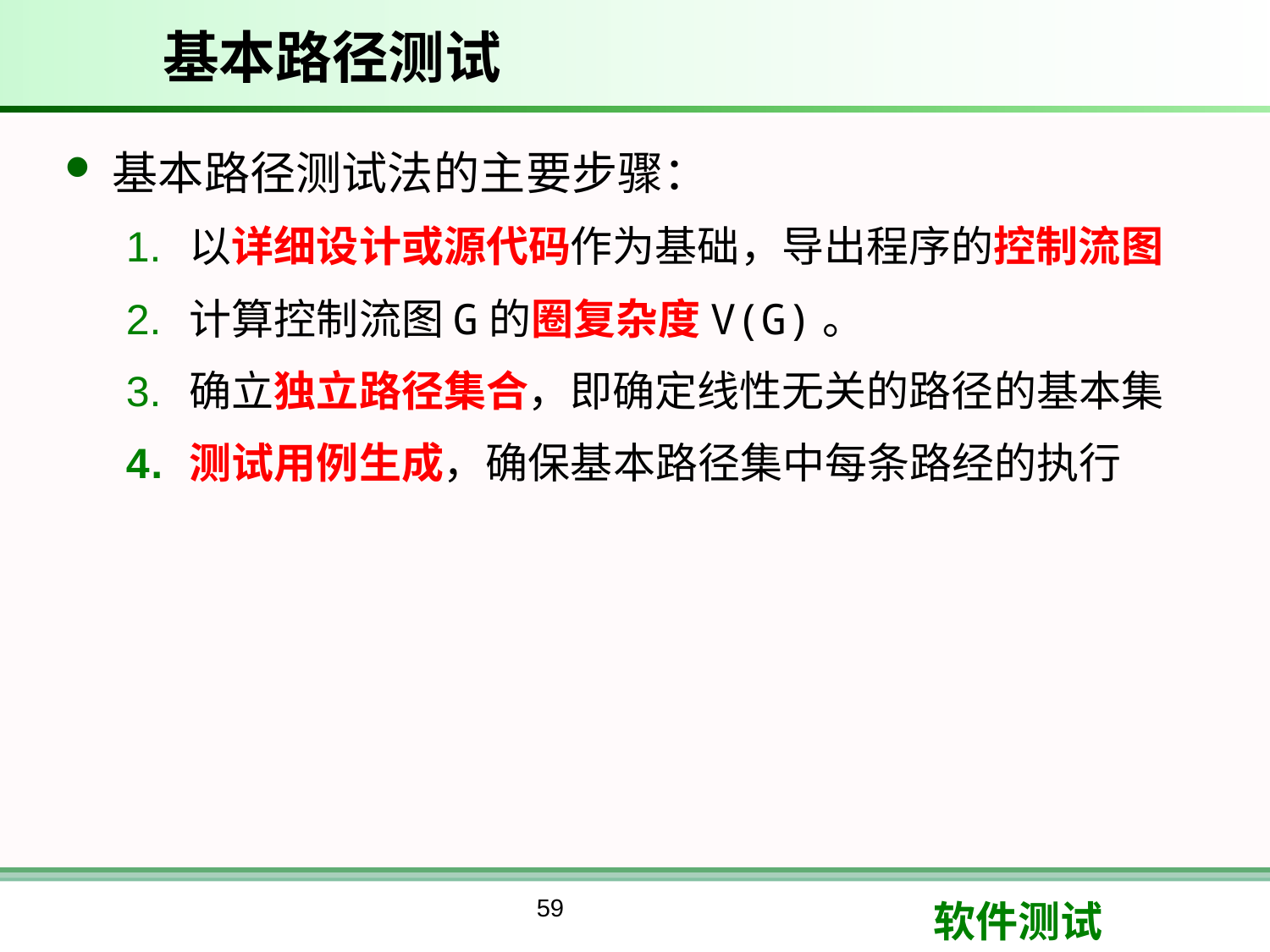

# 基本路径测试
基本路径测试法的主要步骤：
以详细设计或源代码作为基础，导出程序的控制流图
计算控制流图G的圈复杂度V(G)。
确立独立路径集合，即确定线性无关的路径的基本集
测试用例生成，确保基本路径集中每条路经的执行
59